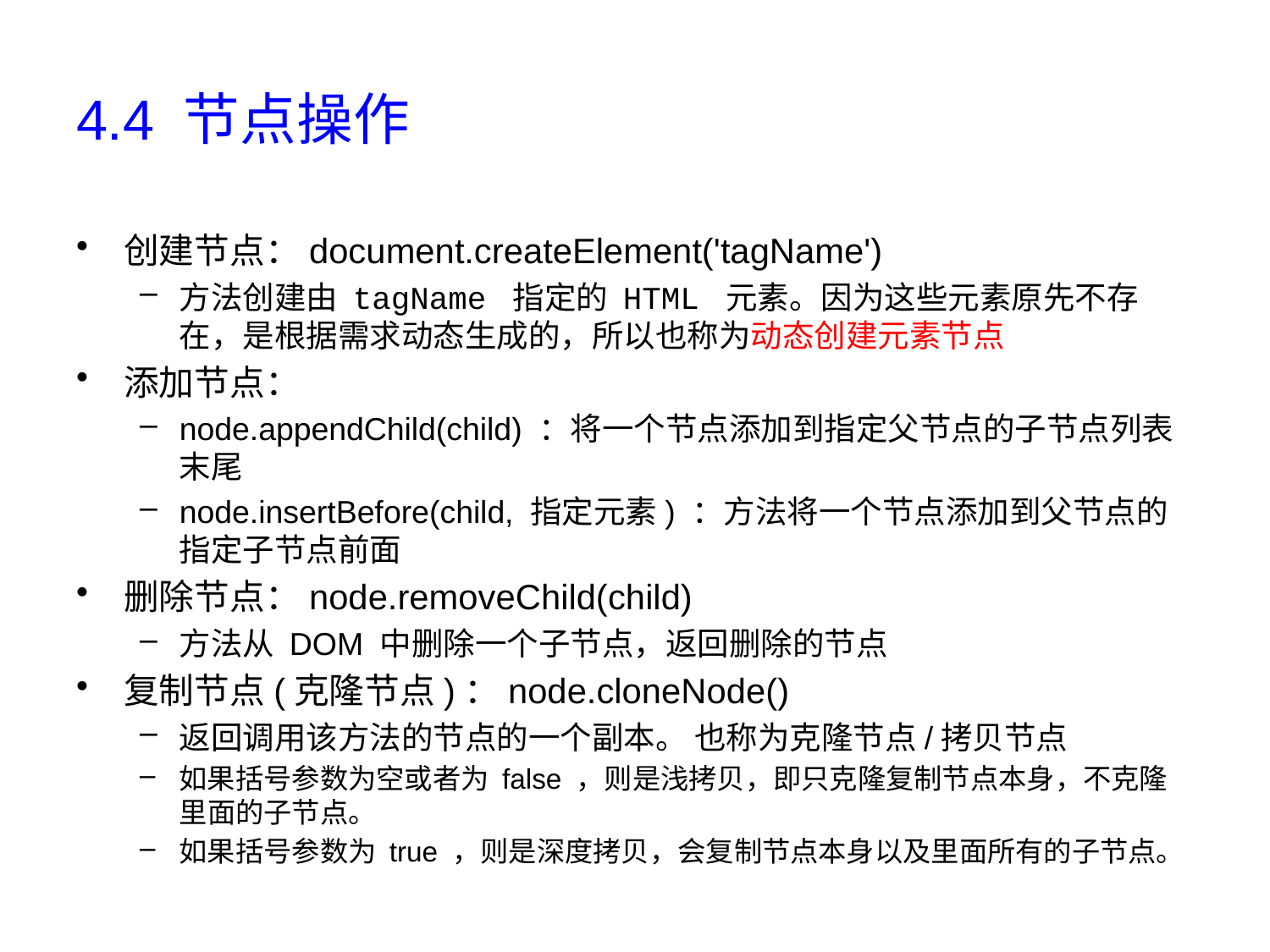

# 4.4 节点操作
创建节点：document.createElement('tagName')
方法创建由 tagName 指定的 HTML 元素。因为这些元素原先不存在，是根据需求动态生成的，所以也称为动态创建元素节点
添加节点：
node.appendChild(child) ：将一个节点添加到指定父节点的子节点列表末尾
node.insertBefore(child, 指定元素) ：方法将一个节点添加到父节点的指定子节点前面
删除节点：node.removeChild(child)
方法从 DOM 中删除一个子节点，返回删除的节点
复制节点(克隆节点)：node.cloneNode()
返回调用该方法的节点的一个副本。 也称为克隆节点/拷贝节点
如果括号参数为空或者为 false ，则是浅拷贝，即只克隆复制节点本身，不克隆里面的子节点。
如果括号参数为 true ，则是深度拷贝，会复制节点本身以及里面所有的子节点。